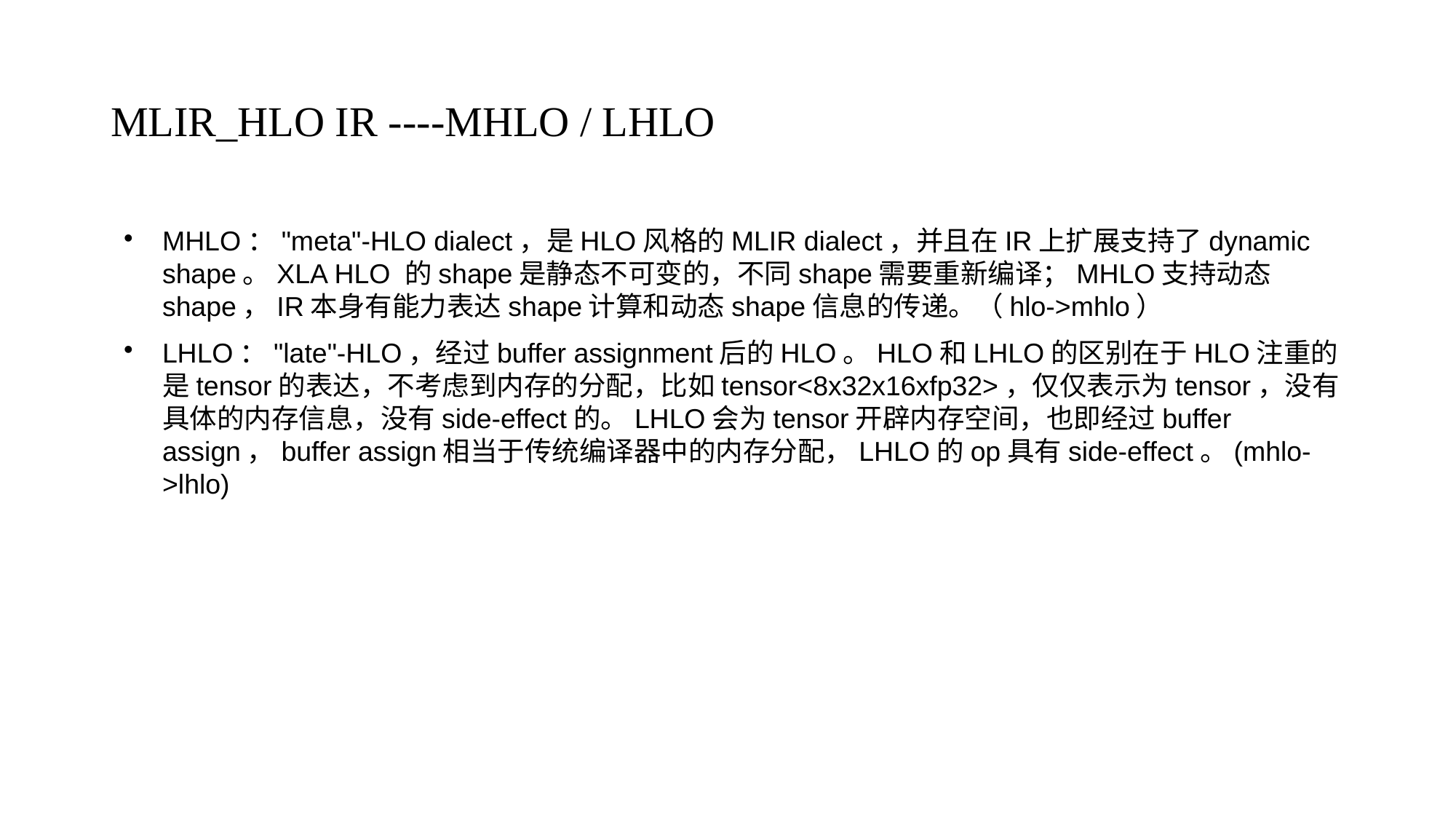

MLIR_HLO IR ----MHLO / LHLO
MHLO："meta"-HLO dialect，是HLO风格的MLIR dialect，并且在IR上扩展支持了dynamic shape。XLA HLO 的shape是静态不可变的，不同shape需要重新编译；MHLO支持动态shape，IR本身有能力表达shape计算和动态shape信息的传递。（hlo->mhlo）
LHLO："late"-HLO，经过buffer assignment后的HLO。HLO和LHLO的区别在于HLO注重的是tensor的表达，不考虑到内存的分配，比如tensor<8x32x16xfp32>，仅仅表示为tensor，没有具体的内存信息，没有side-effect的。LHLO会为tensor开辟内存空间，也即经过buffer assign，buffer assign相当于传统编译器中的内存分配，LHLO的op具有side-effect。(mhlo->lhlo)